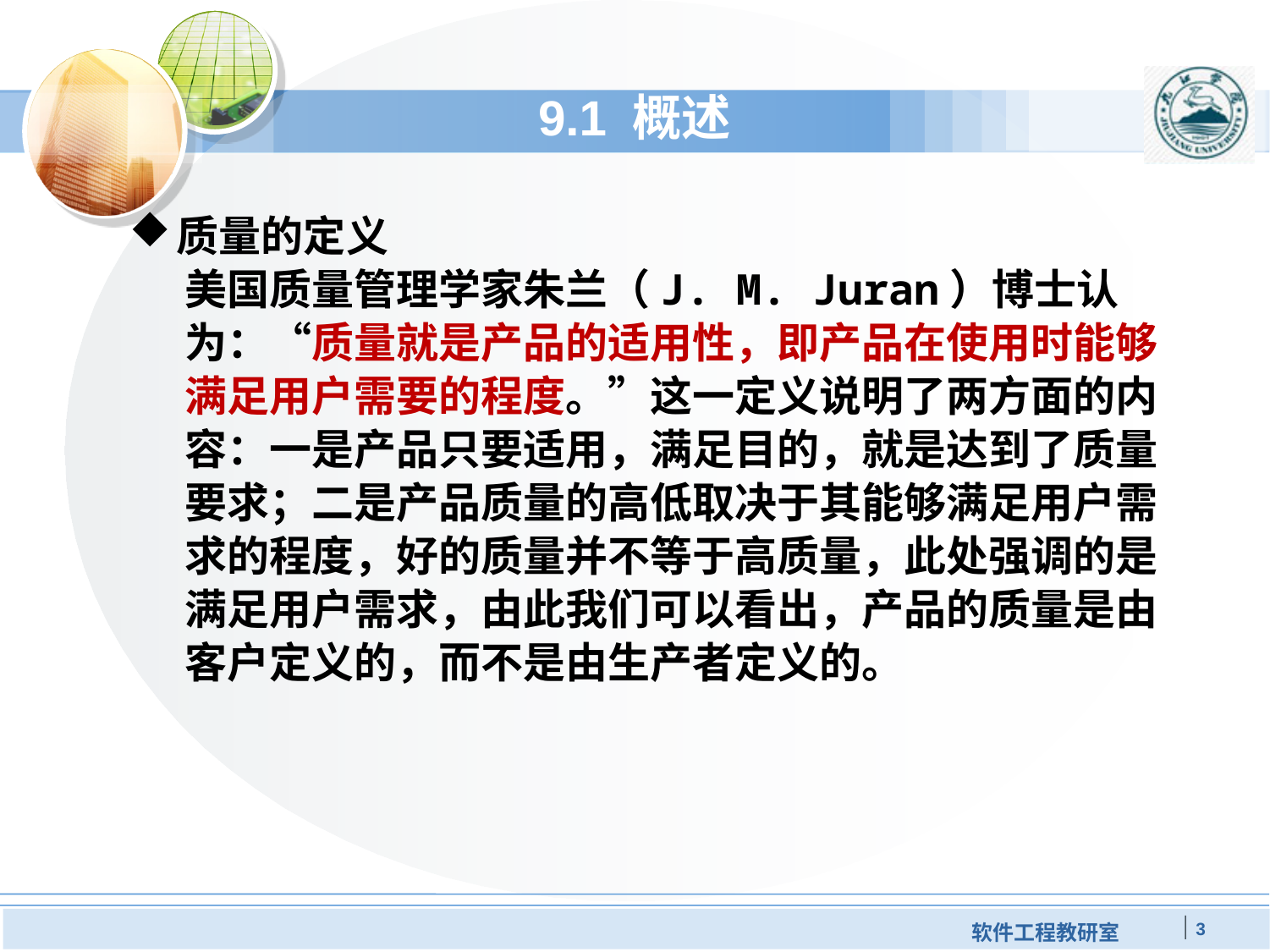

# 9.1 概述
质量的定义
美国质量管理学家朱兰（J. M. Juran）博士认为：“质量就是产品的适用性，即产品在使用时能够满足用户需要的程度。”这一定义说明了两方面的内容：一是产品只要适用，满足目的，就是达到了质量要求；二是产品质量的高低取决于其能够满足用户需求的程度，好的质量并不等于高质量，此处强调的是满足用户需求，由此我们可以看出，产品的质量是由客户定义的，而不是由生产者定义的。